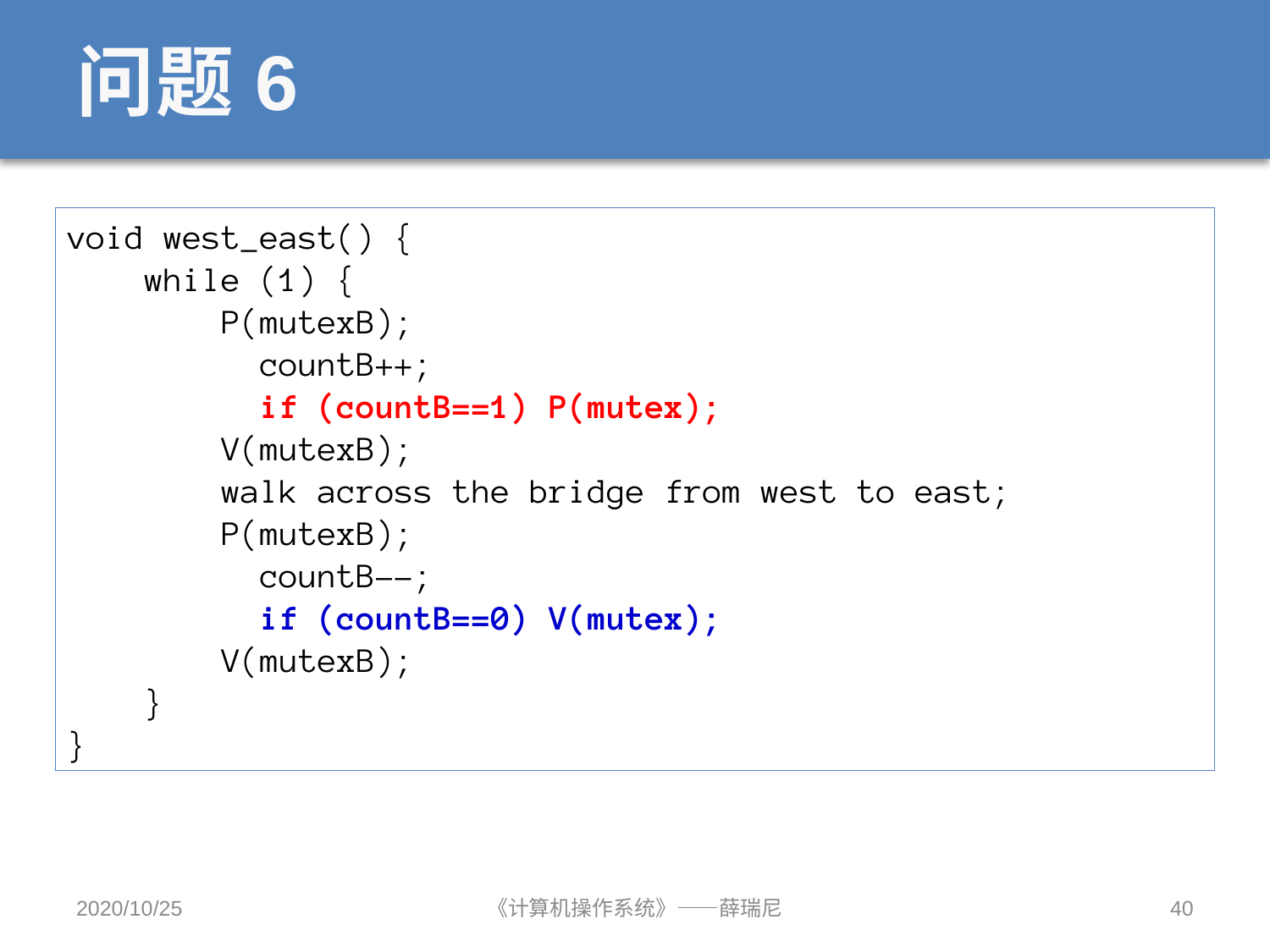

# 问题6
void west_east() {
    while (1) {
        P(mutexB);
          countB++;
          if (countB==1) P(mutex);
        V(mutexB);
        walk across the bridge from west to east;
        P(mutexB);
          countB--;
          if (countB==0) V(mutex);
        V(mutexB);
    }
}
2020/10/25
《计算机操作系统》——薛瑞尼
40